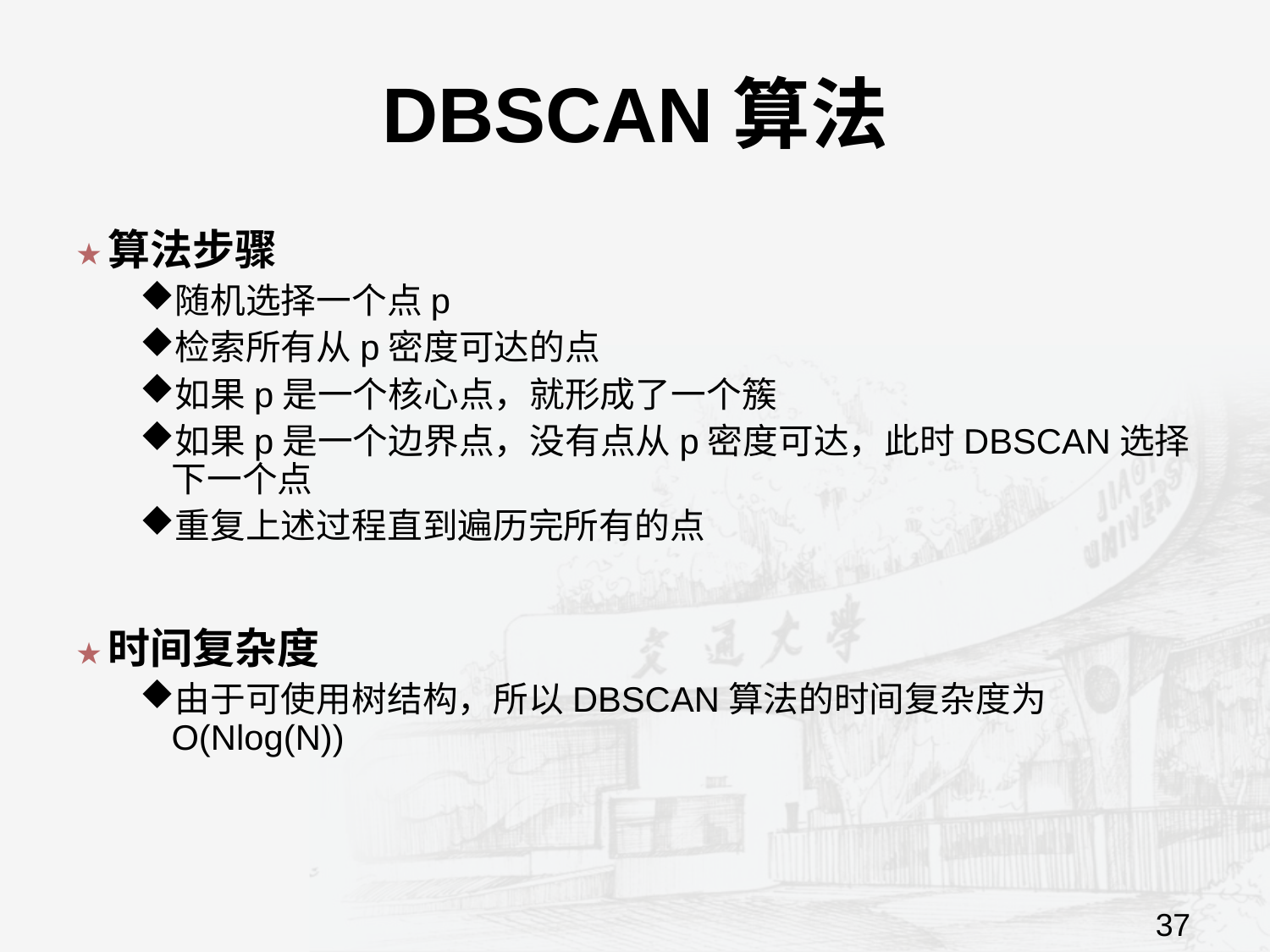

# DBSCAN算法
算法步骤
随机选择一个点p
检索所有从p密度可达的点
如果p是一个核心点，就形成了一个簇
如果p是一个边界点，没有点从p密度可达，此时DBSCAN选择下一个点
重复上述过程直到遍历完所有的点

时间复杂度
由于可使用树结构，所以DBSCAN算法的时间复杂度为O(Nlog(N))

37